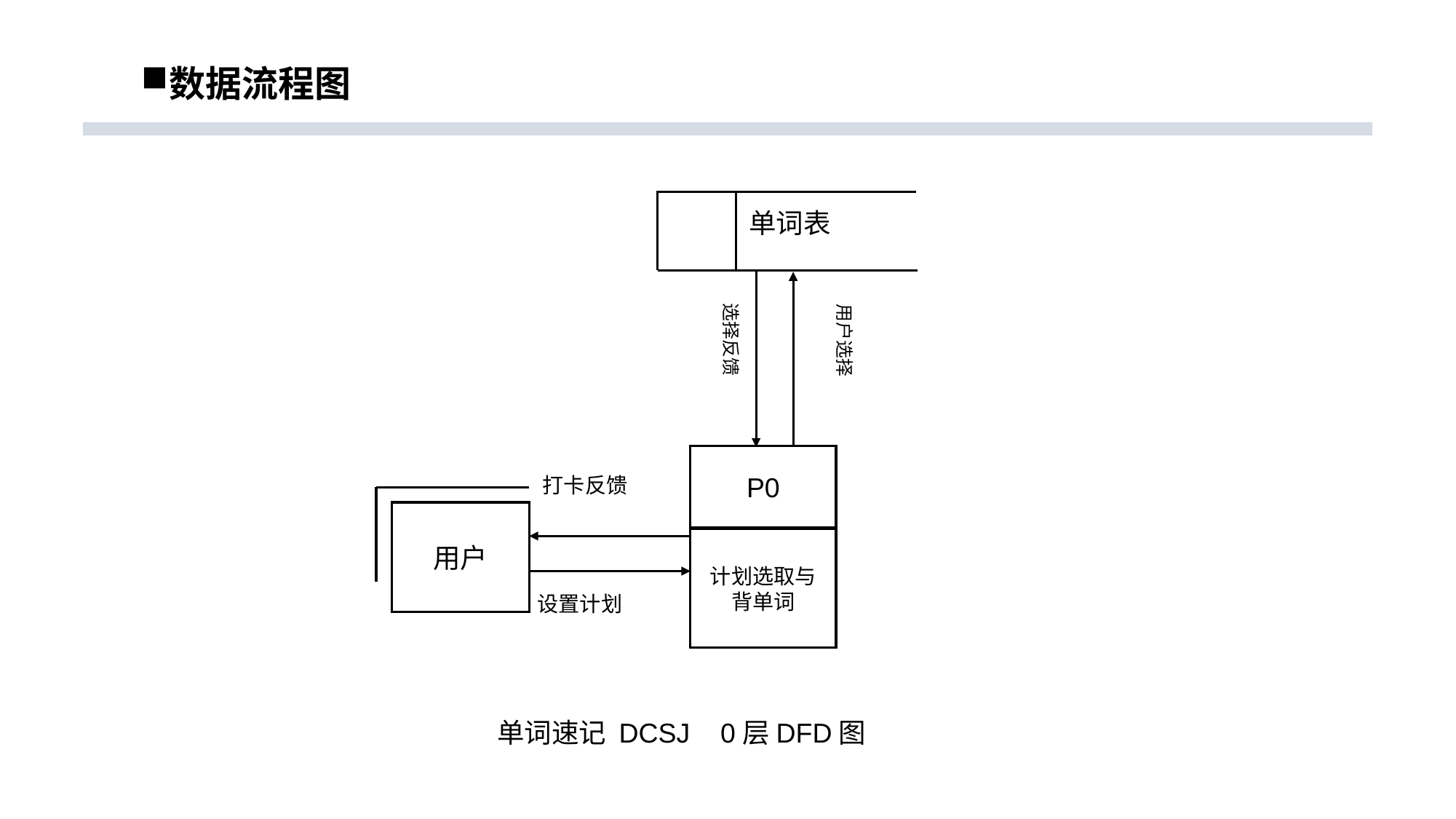

# 数据流程图
单词表
选择反馈
用户选择
P0
计划选取与背单词
打卡反馈
用户
设置计划
单词速记 DCSJ    0层DFD图